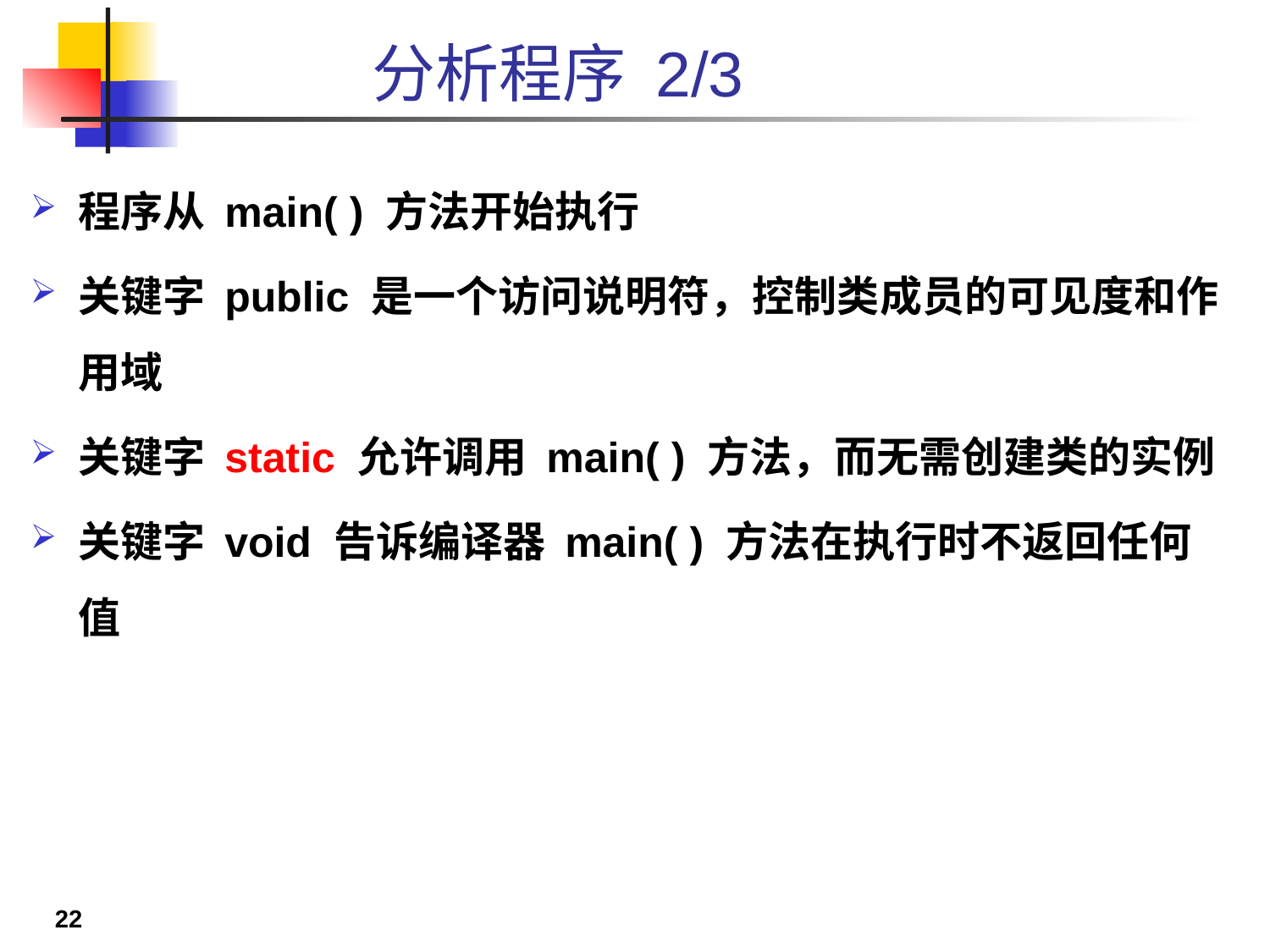

# 分析程序 2/3
程序从 main( ) 方法开始执行
关键字 public 是一个访问说明符，控制类成员的可见度和作用域
关键字 static 允许调用 main( ) 方法，而无需创建类的实例
关键字 void 告诉编译器 main( ) 方法在执行时不返回任何值
22